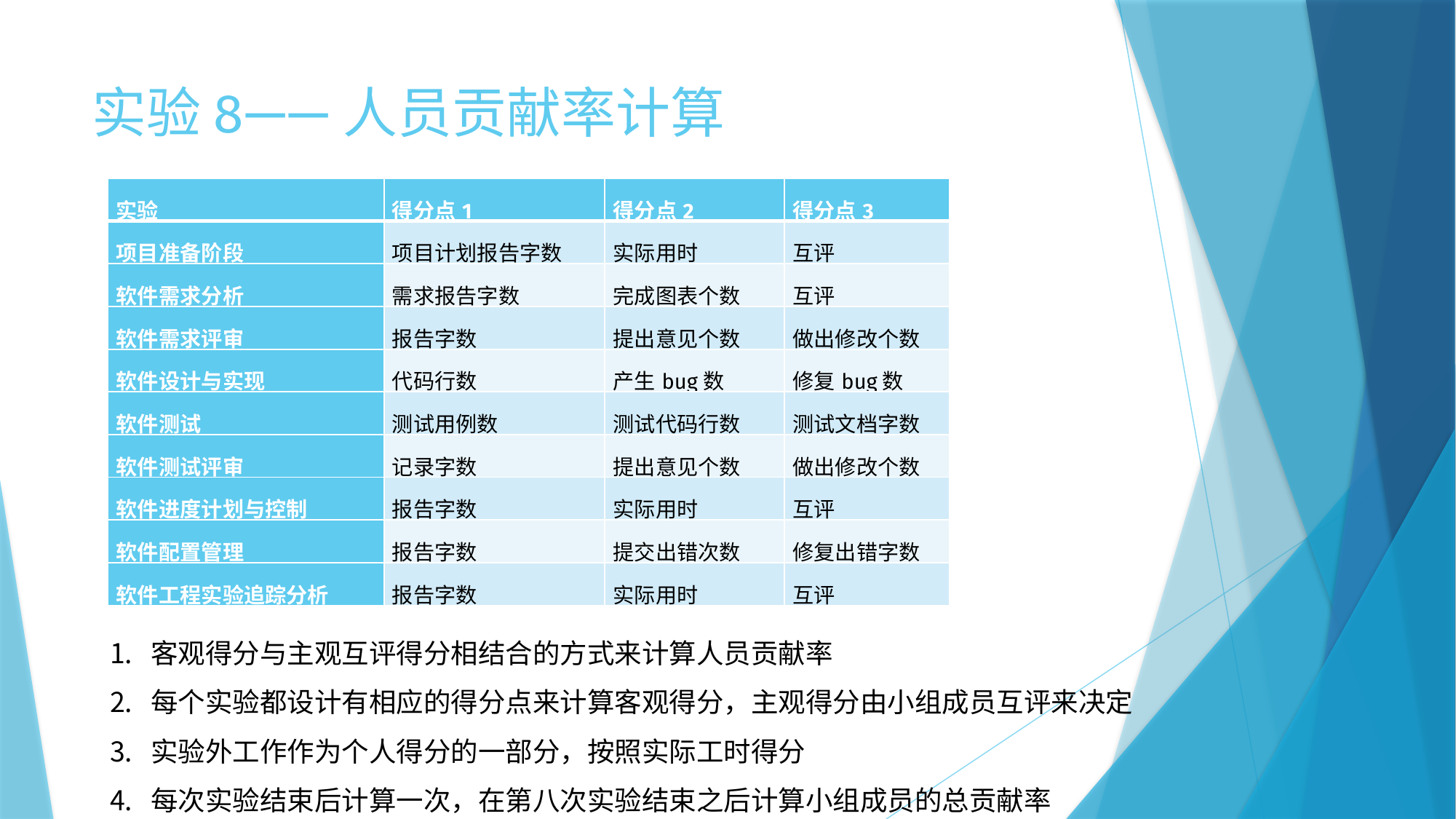

# 实验8——人员贡献率计算
| 实验 | 得分点1 | 得分点2 | 得分点3 |
| --- | --- | --- | --- |
| 项目准备阶段 | 项目计划报告字数 | 实际用时 | 互评 |
| 软件需求分析 | 需求报告字数 | 完成图表个数 | 互评 |
| 软件需求评审 | 报告字数 | 提出意见个数 | 做出修改个数 |
| 软件设计与实现 | 代码行数 | 产生bug数 | 修复bug数 |
| 软件测试 | 测试用例数 | 测试代码行数 | 测试文档字数 |
| 软件测试评审 | 记录字数 | 提出意见个数 | 做出修改个数 |
| 软件进度计划与控制 | 报告字数 | 实际用时 | 互评 |
| 软件配置管理 | 报告字数 | 提交出错次数 | 修复出错字数 |
| 软件工程实验追踪分析 | 报告字数 | 实际用时 | 互评 |
客观得分与主观互评得分相结合的方式来计算人员贡献率
每个实验都设计有相应的得分点来计算客观得分，主观得分由小组成员互评来决定
实验外工作作为个人得分的一部分，按照实际工时得分
每次实验结束后计算一次，在第八次实验结束之后计算小组成员的总贡献率